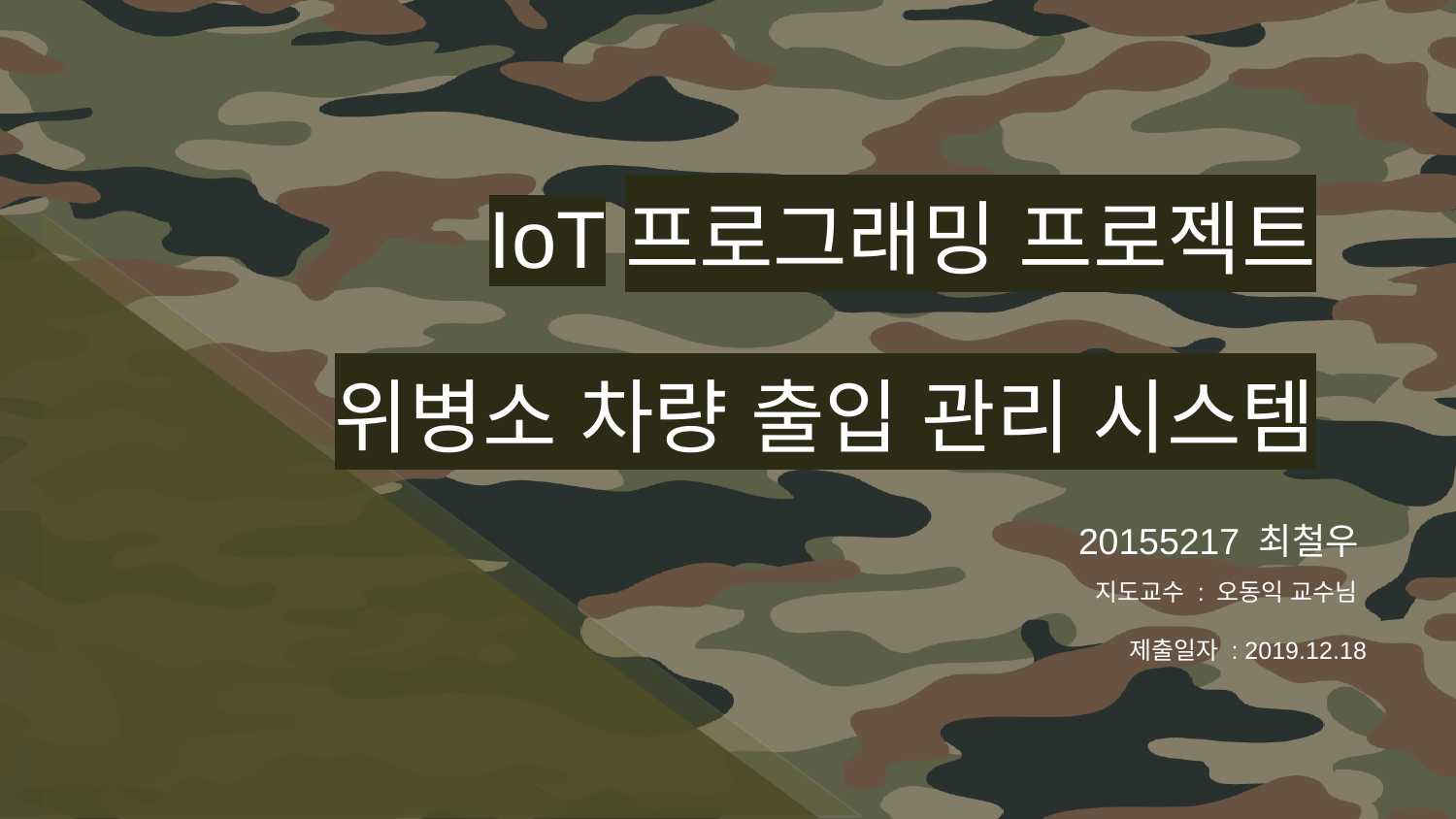

IoT프로그래밍 프로젝트
위병소 차량 출입 관리 시스템

20155217 최철우
지도교수 : 오동익 교수님
제출일자 : 2019.12.18